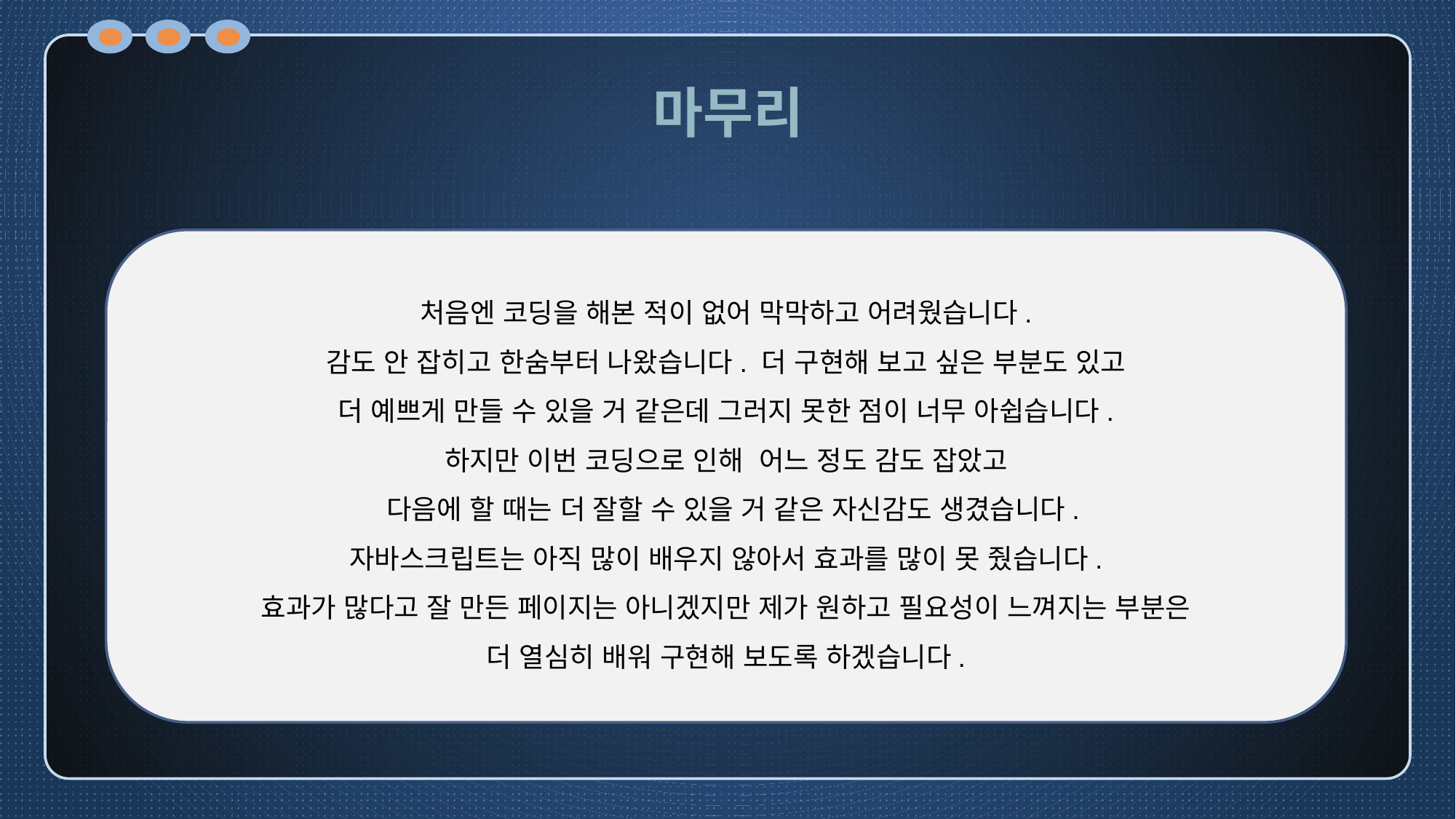

# 마무리
처음엔 코딩을 해본 적이 없어 막막하고 어려웠습니다.
감도 안 잡히고 한숨부터 나왔습니다. 더 구현해 보고 싶은 부분도 있고
더 예쁘게 만들 수 있을 거 같은데 그러지 못한 점이 너무 아쉽습니다.
하지만 이번 코딩으로 인해  어느 정도 감도 잡았고
 다음에 할 때는 더 잘할 수 있을 거 같은 자신감도 생겼습니다.
자바스크립트는 아직 많이 배우지 않아서 효과를 많이 못 줬습니다.
효과가 많다고 잘 만든 페이지는 아니겠지만 제가 원하고 필요성이 느껴지는 부분은
더 열심히 배워 구현해 보도록 하겠습니다.